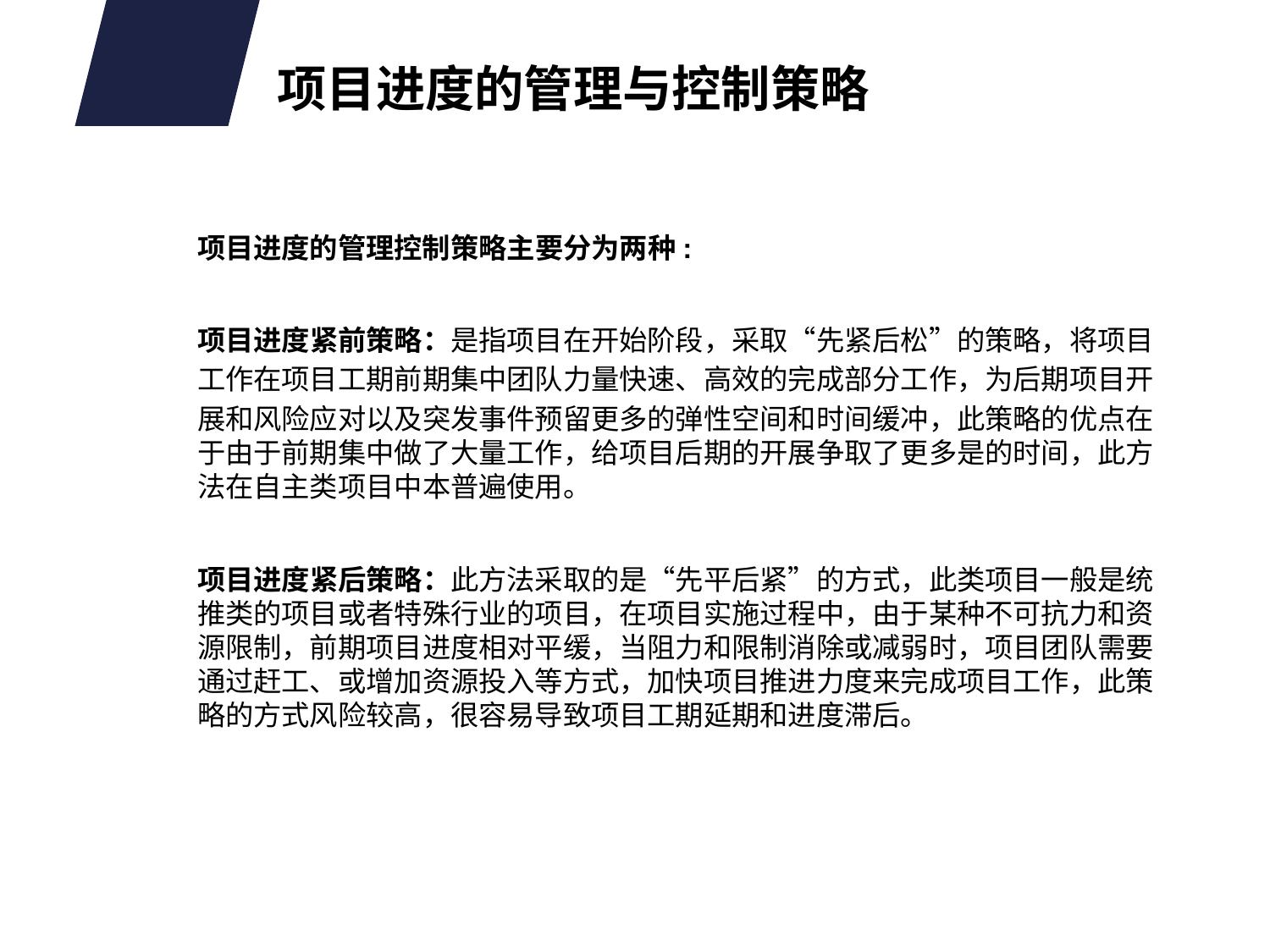

# 项目进度的管理与控制策略
项目进度的管理控制策略主要分为两种:度司法所东省
项目进度紧前策略：是指项目在开始阶段，采取“先紧后松”的策略，将项目
工作在项目工期前期集中团队力量快速、高效的完成部分工作，为后期项目开
展和风险应对以及突发事件预留更多的弹性空间和时间缓冲，此策略的优点在于由于前期集中做了大量工作，给项目后期的开展争取了更多是的时间，此方法在自主类项目中本普遍使用。
项目进度紧后策略：此方法采取的是“先平后紧”的方式，此类项目一般是统推类的项目或者特殊行业的项目，在项目实施过程中，由于某种不可抗力和资源限制，前期项目进度相对平缓，当阻力和限制消除或减弱时，项目团队需要通过赶工、或增加资源投入等方式，加快项目推进力度来完成项目工作，此策略的方式风险较高，很容易导致项目工期延期和进度滞后。